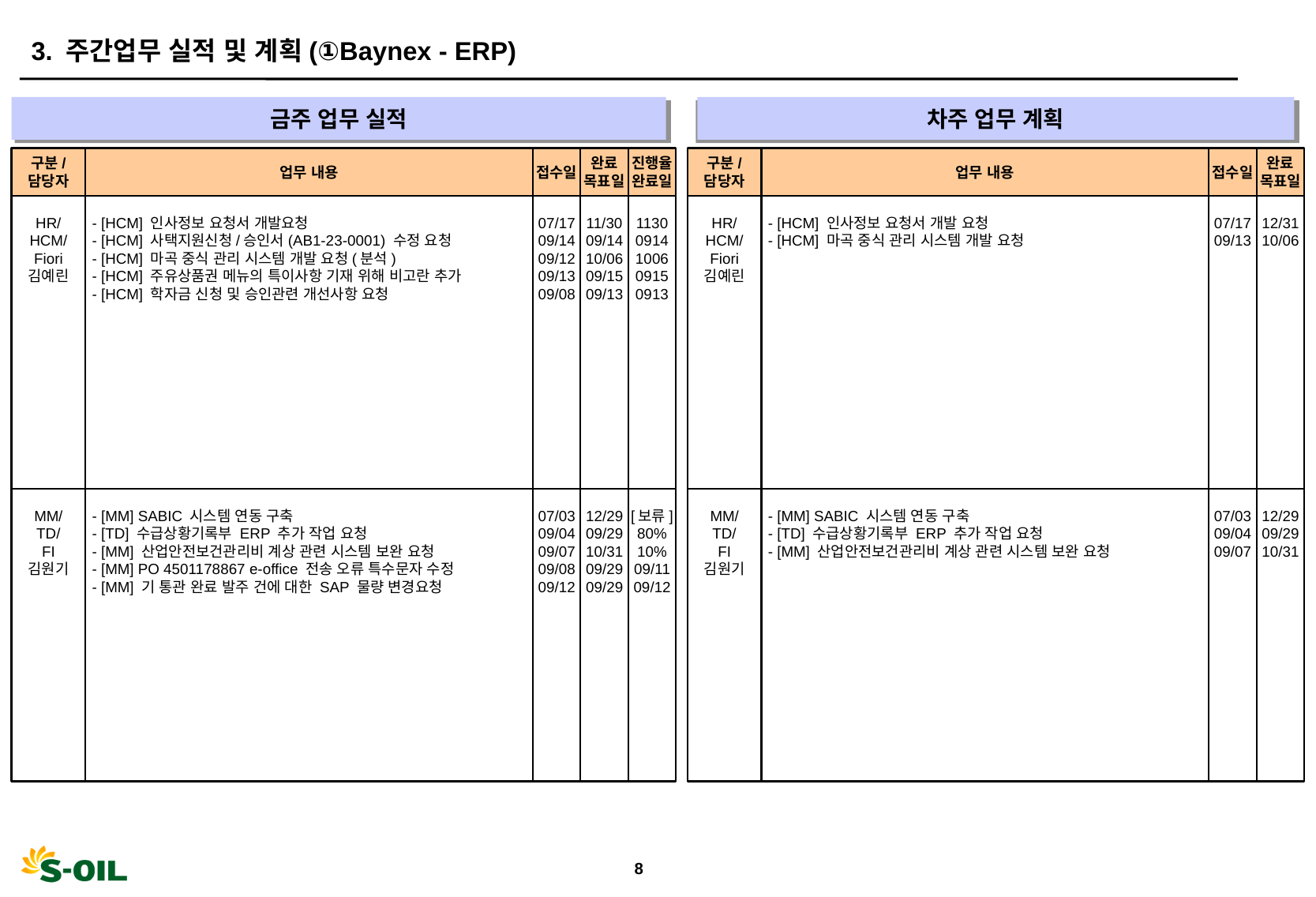

3. 주간업무 실적 및 계획(①Baynex - ERP)
금주 업무 실적
차주 업무 계획
" "
" "
구분/
담당자
업무 내용
접수일
완료
목표일
진행율
완료일
구분/
담당자
업무 내용
접수일
완료
목표일
HR/
HCM/
Fiori
김예린

- [HCM] 인사정보 요청서 개발요청
- [HCM] 사택지원신청/승인서(AB1-23-0001) 수정 요청
- [HCM] 마곡 중식 관리 시스템 개발 요청(분석)
- [HCM] 주유상품권 메뉴의 특이사항 기재 위해 비고란 추가
- [HCM] 학자금 신청 및 승인관련 개선사항 요청
07/17
09/14
09/12
09/13
09/08
11/30
09/14
10/06
09/15
09/13
1130
0914
1006
0915
0913
HR/
HCM/
Fiori
김예린

- [HCM] 인사정보 요청서 개발 요청
- [HCM] 마곡 중식 관리 시스템 개발 요청
07/17
09/13
12/31
10/06
MM/
TD/
FI
김원기

- [MM] SABIC 시스템 연동 구축
- [TD] 수급상황기록부 ERP 추가 작업 요청
- [MM] 산업안전보건관리비 계상 관련 시스템 보완 요청
- [MM] PO 4501178867 e-office 전송 오류 특수문자 수정
- [MM] 기 통관 완료 발주 건에 대한 SAP 물량 변경요청
07/03
09/04
09/07
09/08
09/12
12/29
09/29
10/31
09/29
09/29
[보류]
80%
10%
09/11
09/12
MM/
TD/
FI
김원기

- [MM] SABIC 시스템 연동 구축
- [TD] 수급상황기록부 ERP 추가 작업 요청
- [MM] 산업안전보건관리비 계상 관련 시스템 보완 요청
07/03
09/04
09/07
12/29
09/29
10/31